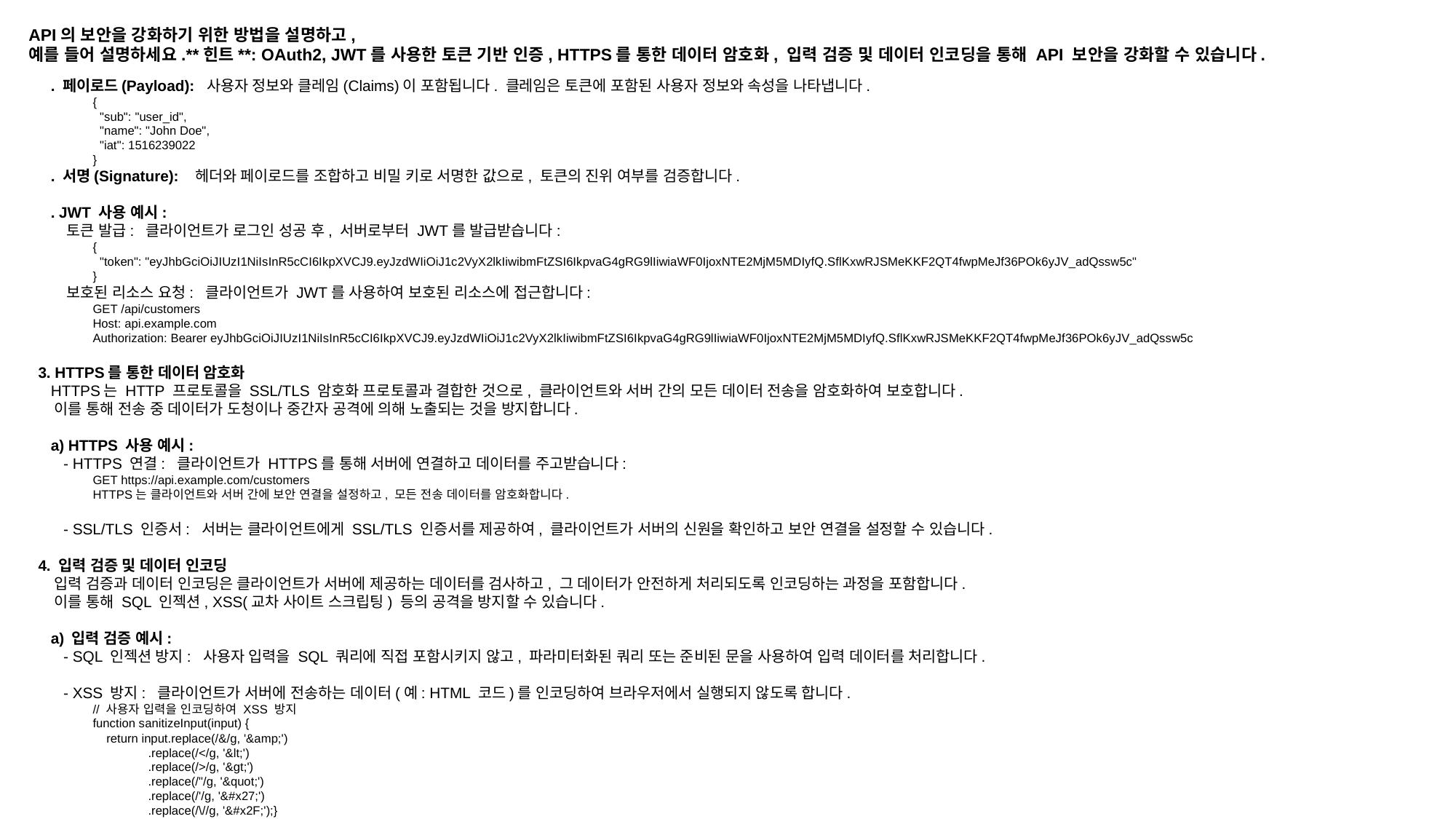

API의 보안을 강화하기 위한 방법을 설명하고,
예를 들어 설명하세요.**힌트**: OAuth2, JWT를 사용한 토큰 기반 인증, HTTPS를 통한 데이터 암호화, 입력 검증 및 데이터 인코딩을 통해 API 보안을 강화할 수 있습니다.
   . 페이로드(Payload):  사용자 정보와 클레임(Claims)이 포함됩니다. 클레임은 토큰에 포함된 사용자 정보와 속성을 나타냅니다.
{
  "sub": "user_id",
  "name": "John Doe",
  "iat": 1516239022
}
   . 서명(Signature):   헤더와 페이로드를 조합하고 비밀 키로 서명한 값으로, 토큰의 진위 여부를 검증합니다.

   . JWT 사용 예시:
      토큰 발급:  클라이언트가 로그인 성공 후, 서버로부터 JWT를 발급받습니다:
{
  "token": "eyJhbGciOiJIUzI1NiIsInR5cCI6IkpXVCJ9.eyJzdWIiOiJ1c2VyX2lkIiwibmFtZSI6IkpvaG4gRG9lIiwiaWF0IjoxNTE2MjM5MDIyfQ.SflKxwRJSMeKKF2QT4fwpMeJf36POk6yJV_adQssw5c"
}
      보호된 리소스 요청:  클라이언트가 JWT를 사용하여 보호된 리소스에 접근합니다:
GET /api/customers
Host: api.example.com
Authorization: Bearer eyJhbGciOiJIUzI1NiIsInR5cCI6IkpXVCJ9.eyJzdWIiOiJ1c2VyX2lkIiwibmFtZSI6IkpvaG4gRG9lIiwiaWF0IjoxNTE2MjM5MDIyfQ.SflKxwRJSMeKKF2QT4fwpMeJf36POk6yJV_adQssw5c

3. HTTPS를 통한 데이터 암호화
   HTTPS는 HTTP 프로토콜을 SSL/TLS 암호화 프로토콜과 결합한 것으로, 클라이언트와 서버 간의 모든 데이터 전송을 암호화하여 보호합니다.
   이를 통해 전송 중 데이터가 도청이나 중간자 공격에 의해 노출되는 것을 방지합니다.

   a) HTTPS 사용 예시:
      - HTTPS 연결:  클라이언트가 HTTPS를 통해 서버에 연결하고 데이터를 주고받습니다:
GET https://api.example.com/customers
HTTPS는 클라이언트와 서버 간에 보안 연결을 설정하고, 모든 전송 데이터를 암호화합니다.

      - SSL/TLS 인증서:  서버는 클라이언트에게 SSL/TLS 인증서를 제공하여, 클라이언트가 서버의 신원을 확인하고 보안 연결을 설정할 수 있습니다.

4. 입력 검증 및 데이터 인코딩
   입력 검증과 데이터 인코딩은 클라이언트가 서버에 제공하는 데이터를 검사하고, 그 데이터가 안전하게 처리되도록 인코딩하는 과정을 포함합니다.
   이를 통해 SQL 인젝션, XSS(교차 사이트 스크립팅) 등의 공격을 방지할 수 있습니다.

   a) 입력 검증 예시:
      - SQL 인젝션 방지:  사용자 입력을 SQL 쿼리에 직접 포함시키지 않고, 파라미터화된 쿼리 또는 준비된 문을 사용하여 입력 데이터를 처리합니다.

      - XSS 방지:  클라이언트가 서버에 전송하는 데이터(예: HTML 코드)를 인코딩하여 브라우저에서 실행되지 않도록 합니다.
// 사용자 입력을 인코딩하여 XSS 방지
function sanitizeInput(input) {
    return input.replace(/&/g, '&amp;')
                .replace(/</g, '&lt;')
                .replace(/>/g, '&gt;')
                .replace(/"/g, '&quot;')
                .replace(/'/g, '&#x27;')
                .replace(/\//g, '&#x2F;');}